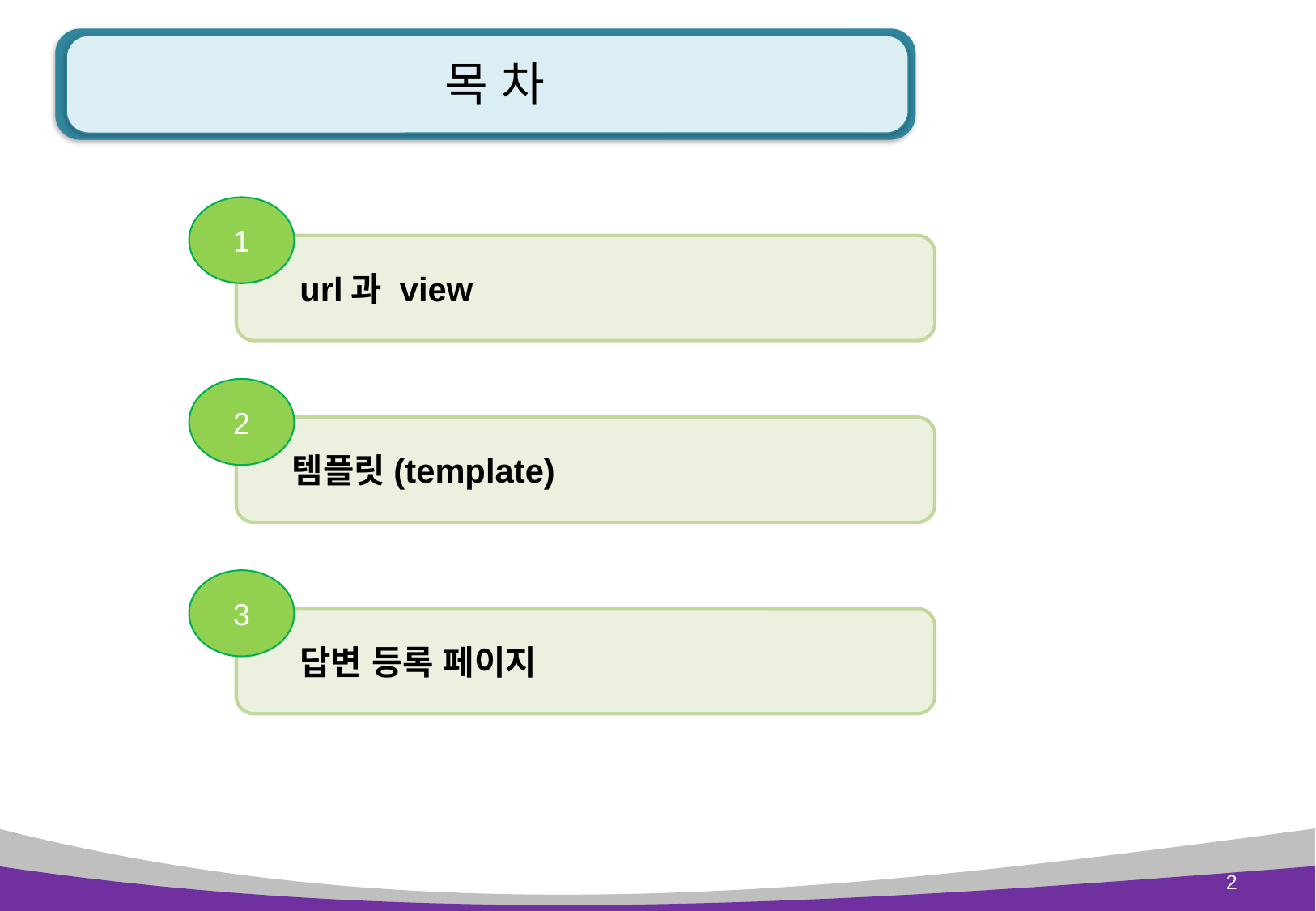

# 목 차
1
     url과 view
2
    템플릿(template)
3
     답변 등록 페이지
2